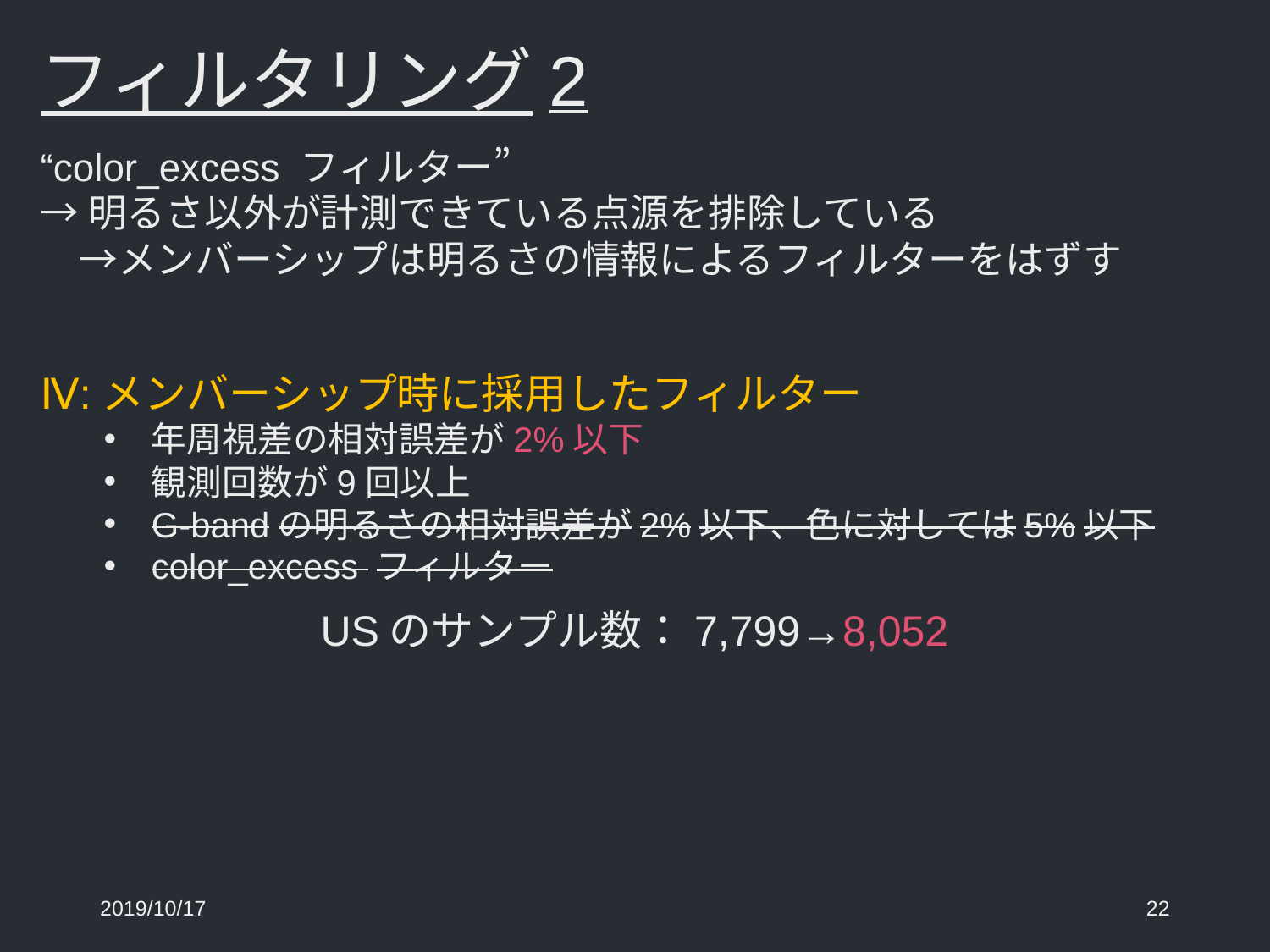

# フィルタリング2
“color_excess フィルター”
→明るさ以外が計測できている点源を排除している
　→メンバーシップは明るさの情報によるフィルターをはずす

Ⅳ:メンバーシップ時に採用したフィルター
年周視差の相対誤差が2%以下
観測回数が9回以上
G-bandの明るさの相対誤差が2%以下、色に対しては5%以下
color_excess フィルター
USのサンプル数：7,799→8,052
2019/10/17
22